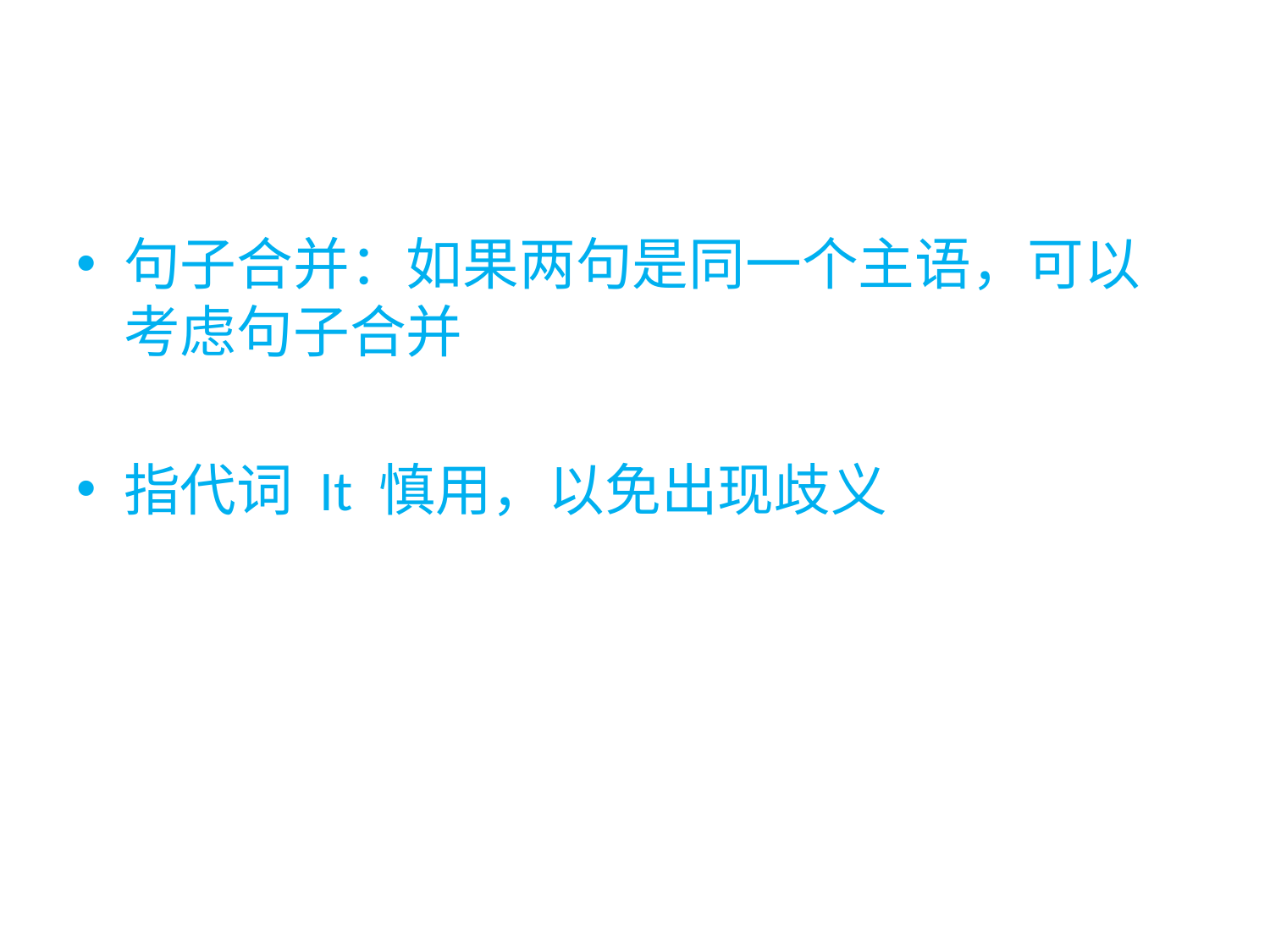

#
句子合并：如果两句是同一个主语，可以考虑句子合并

指代词 It 慎用，以免出现歧义